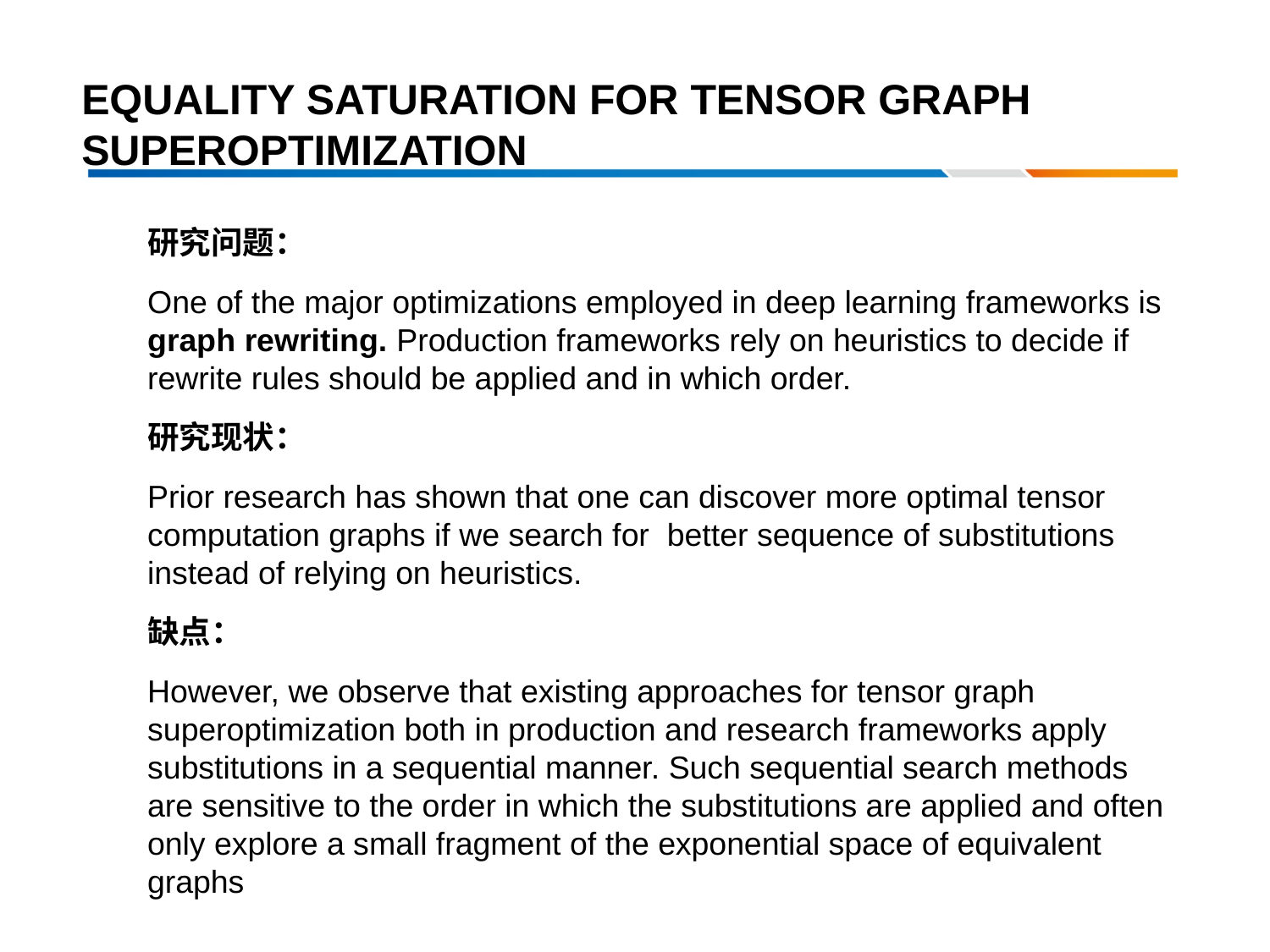

# EQUALITY SATURATION FOR TENSOR GRAPH SUPEROPTIMIZATION
研究问题：
One of the major optimizations employed in deep learning frameworks is graph rewriting. Production frameworks rely on heuristics to decide if rewrite rules should be applied and in which order.
研究现状：
Prior research has shown that one can discover more optimal tensor computation graphs if we search for  better sequence of substitutions instead of relying on heuristics.
缺点：
However, we observe that existing approaches for tensor graph superoptimization both in production and research frameworks apply substitutions in a sequential manner. Such sequential search methods are sensitive to the order in which the substitutions are applied and often only explore a small fragment of the exponential space of equivalent graphs